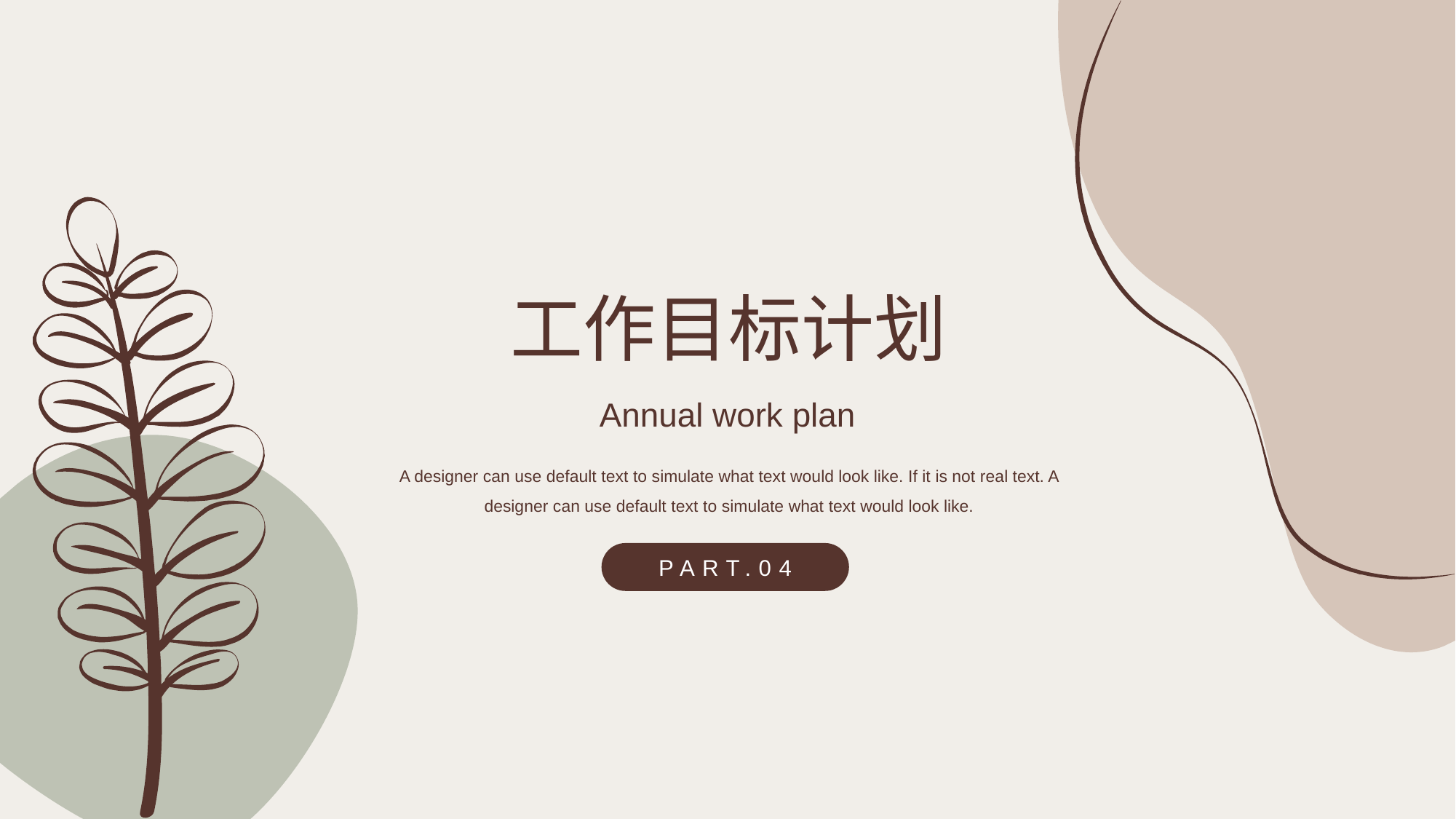

工作目标计划
Annual work plan

A designer can use default text to simulate what text would look like. If it is not real text. A designer can use default text to simulate what text would look like.
PART.04